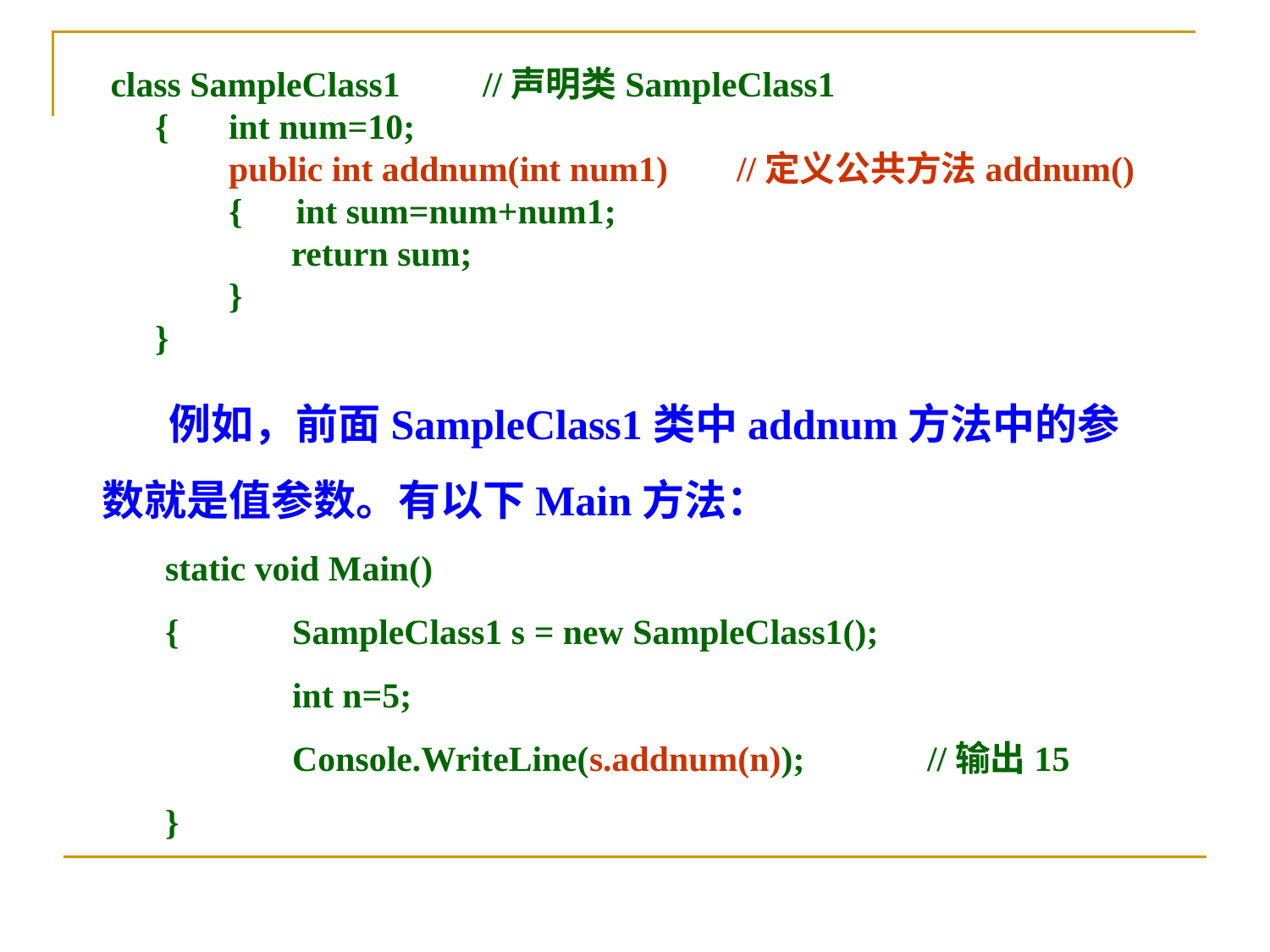

class SampleClass1	//声明类SampleClass1
      {	int num=10;
	public int addnum(int num1)	//定义公共方法addnum()
	{      int sum=num+num1;
	       return sum;
	}
      }
      例如，前面SampleClass1类中addnum方法中的参数就是值参数。有以下Main方法：
static void Main()
{	SampleClass1 s = new SampleClass1();
	int n=5;
    	Console.WriteLine(s.addnum(n));	//输出15
}